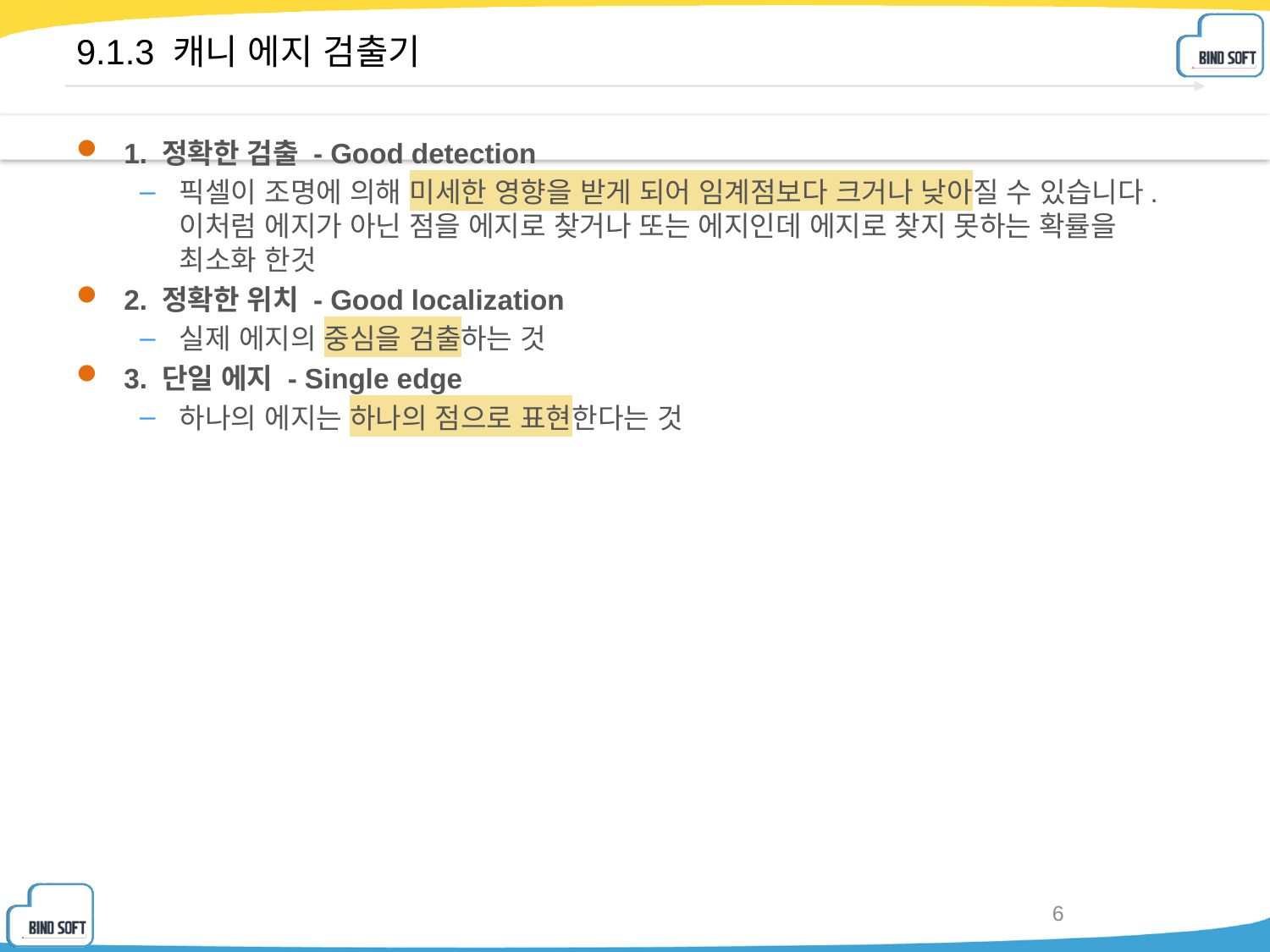

# 9.1.3 캐니 에지 검출기
1. 정확한 검출 - Good detection
픽셀이 조명에 의해 미세한 영향을 받게 되어 임계점보다 크거나 낮아질 수 있습니다. 이처럼 에지가 아닌 점을 에지로 찾거나 또는 에지인데 에지로 찾지 못하는 확률을 최소화 한것
2. 정확한 위치 - Good localization
실제 에지의 중심을 검출하는 것
3. 단일 에지 - Single edge
하나의 에지는 하나의 점으로 표현한다는 것

6